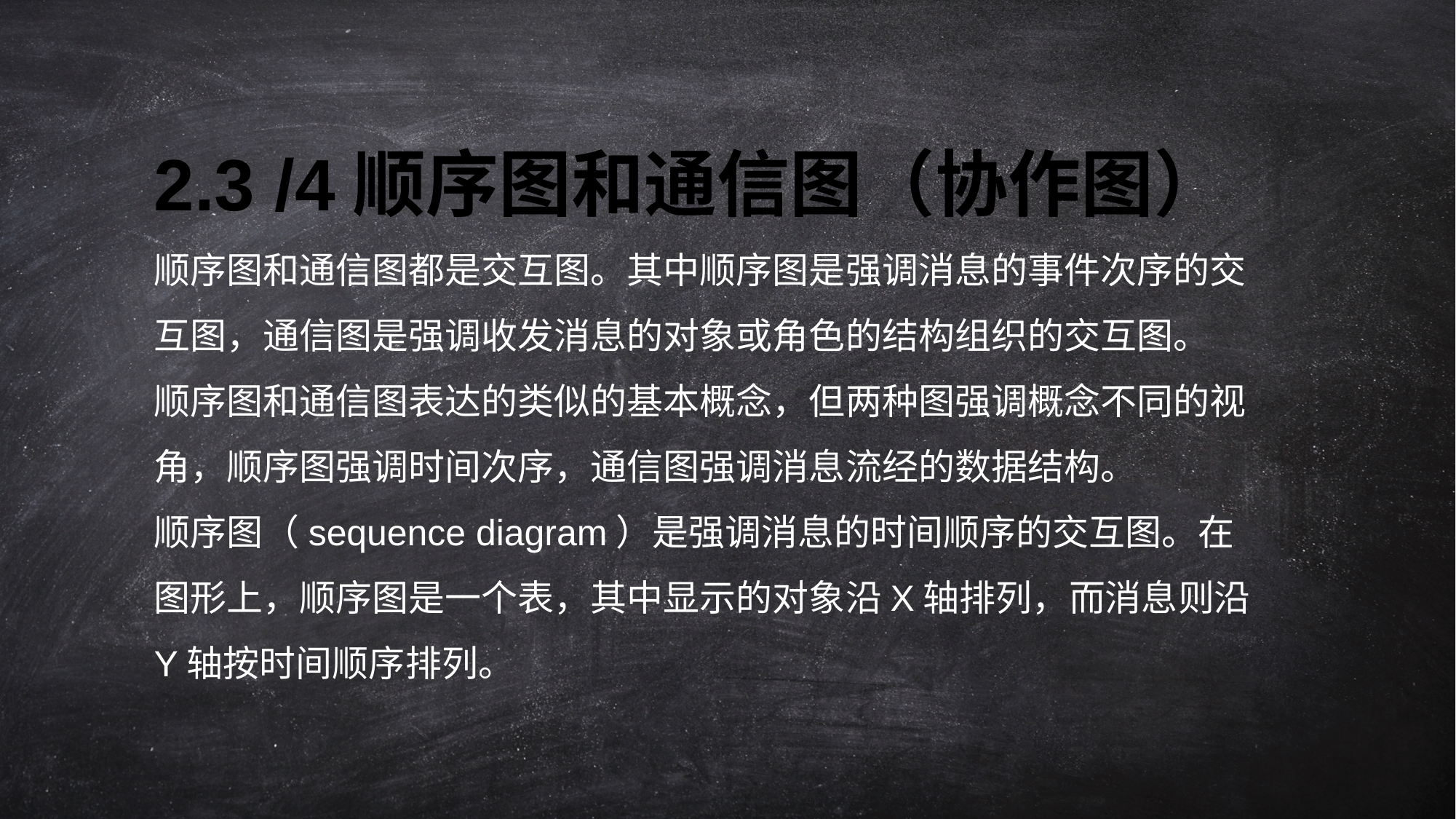

2.3 /4顺序图和通信图（协作图）
顺序图和通信图都是交互图。其中顺序图是强调消息的事件次序的交互图，通信图是强调收发消息的对象或角色的结构组织的交互图。
顺序图和通信图表达的类似的基本概念，但两种图强调概念不同的视角，顺序图强调时间次序，通信图强调消息流经的数据结构。
顺序图（sequence diagram）是强调消息的时间顺序的交互图。在图形上，顺序图是一个表，其中显示的对象沿X轴排列，而消息则沿Y轴按时间顺序排列。